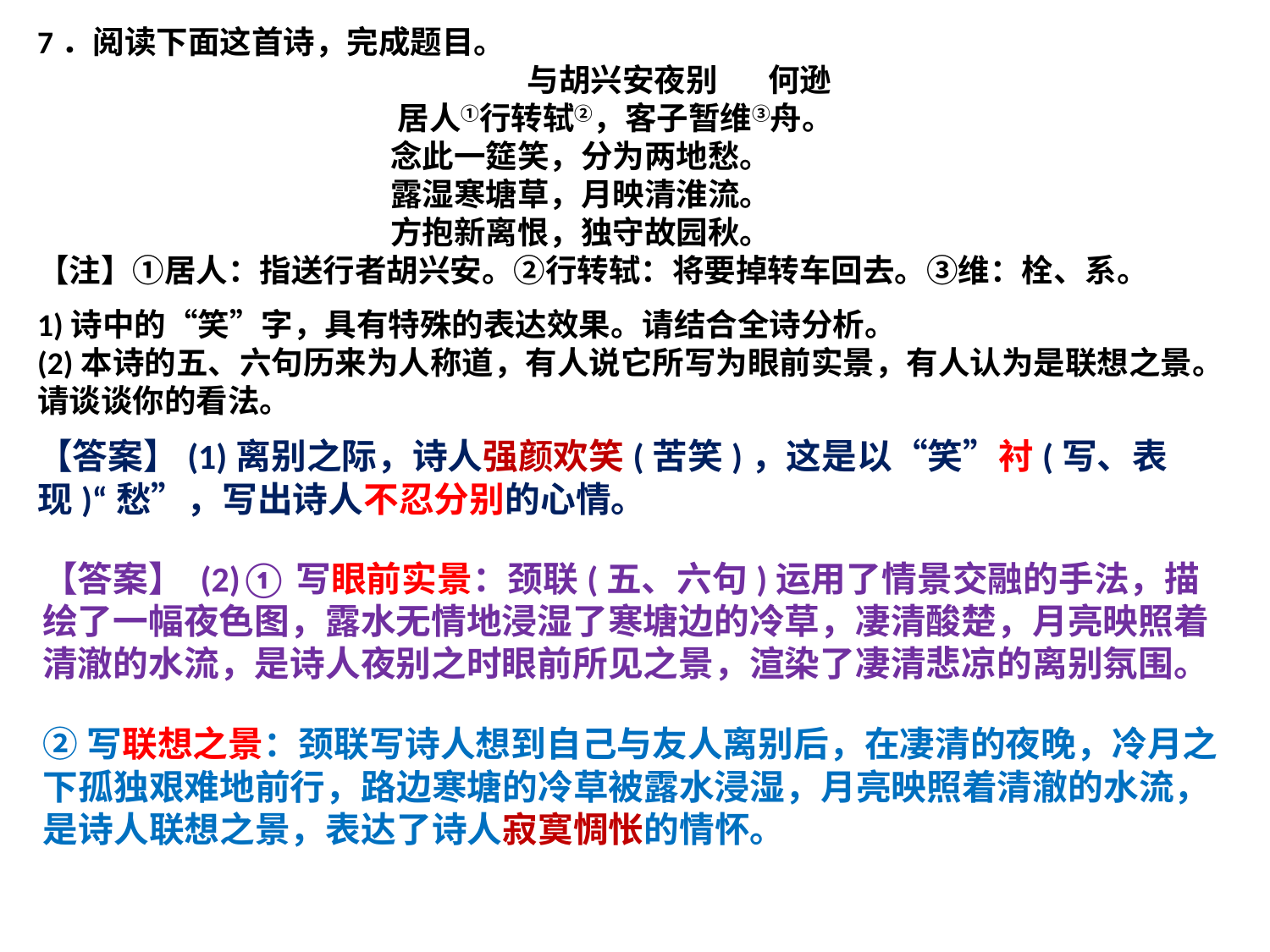

7．阅读下面这首诗，完成题目。
                                                                   与胡兴安夜别       何逊
                                                 居人①行转轼②，客子暂维③舟。
                                                念此一筵笑，分为两地愁。
                                                露湿寒塘草，月映清淮流。
                                                方抱新离恨，独守故园秋。
【注】①居人：指送行者胡兴安。②行转轼：将要掉转车回去。③维：栓、系。
1)诗中的“笑”字，具有特殊的表达效果。请结合全诗分析。
(2)本诗的五、六句历来为人称道，有人说它所写为眼前实景，有人认为是联想之景。请谈谈你的看法。
【答案】(1)离别之际，诗人强颜欢笑(苦笑)，这是以“笑”衬(写、表现)“愁”，写出诗人不忍分别的心情。
【答案】 (2)①写眼前实景：颈联(五、六句)运用了情景交融的手法，描绘了一幅夜色图，露水无情地浸湿了寒塘边的冷草，凄清酸楚，月亮映照着清澈的水流，是诗人夜别之时眼前所见之景，渲染了凄清悲凉的离别氛围。
②写联想之景：颈联写诗人想到自己与友人离别后，在凄清的夜晚，冷月之下孤独艰难地前行，路边寒塘的冷草被露水浸湿，月亮映照着清澈的水流，是诗人联想之景，表达了诗人寂寞惆怅的情怀。